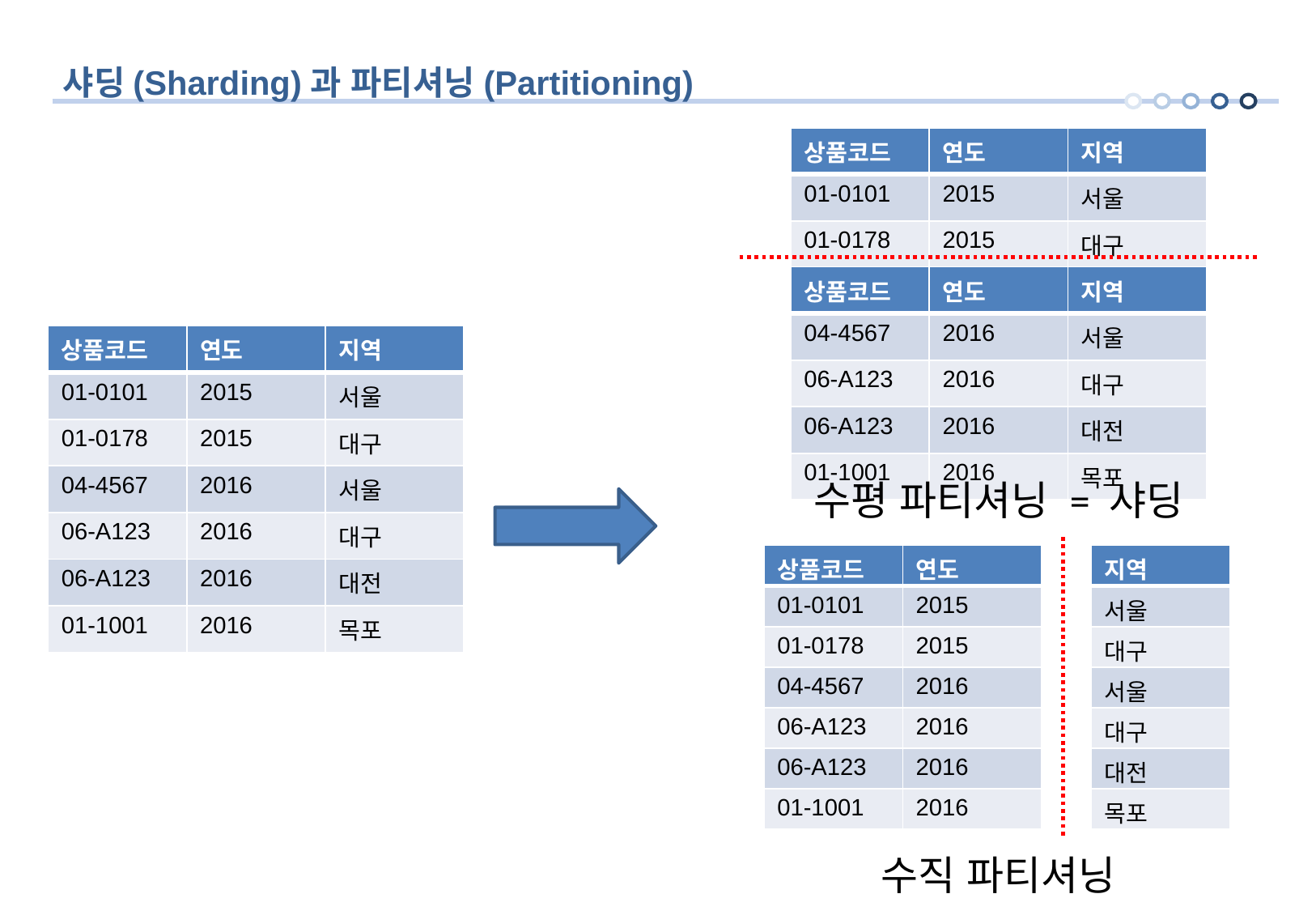

# 샤딩(Sharding)과 파티셔닝(Partitioning)
| 상품코드 | 연도 | 지역 |
| --- | --- | --- |
| 01-0101 | 2015 | 서울 |
| 01-0178 | 2015 | 대구 |
| 상품코드 | 연도 | 지역 |
| --- | --- | --- |
| 04-4567 | 2016 | 서울 |
| 06-A123 | 2016 | 대구 |
| 06-A123 | 2016 | 대전 |
| 01-1001 | 2016 | 목포 |
| 상품코드 | 연도 | 지역 |
| --- | --- | --- |
| 01-0101 | 2015 | 서울 |
| 01-0178 | 2015 | 대구 |
| 04-4567 | 2016 | 서울 |
| 06-A123 | 2016 | 대구 |
| 06-A123 | 2016 | 대전 |
| 01-1001 | 2016 | 목포 |
수평 파티셔닝 = 샤딩

| 상품코드 | 연도 |
| --- | --- |
| 01-0101 | 2015 |
| 01-0178 | 2015 |
| 04-4567 | 2016 |
| 06-A123 | 2016 |
| 06-A123 | 2016 |
| 01-1001 | 2016 |
| 지역 |
| --- |
| 서울 |
| 대구 |
| 서울 |
| 대구 |
| 대전 |
| 목포 |
수직 파티셔닝